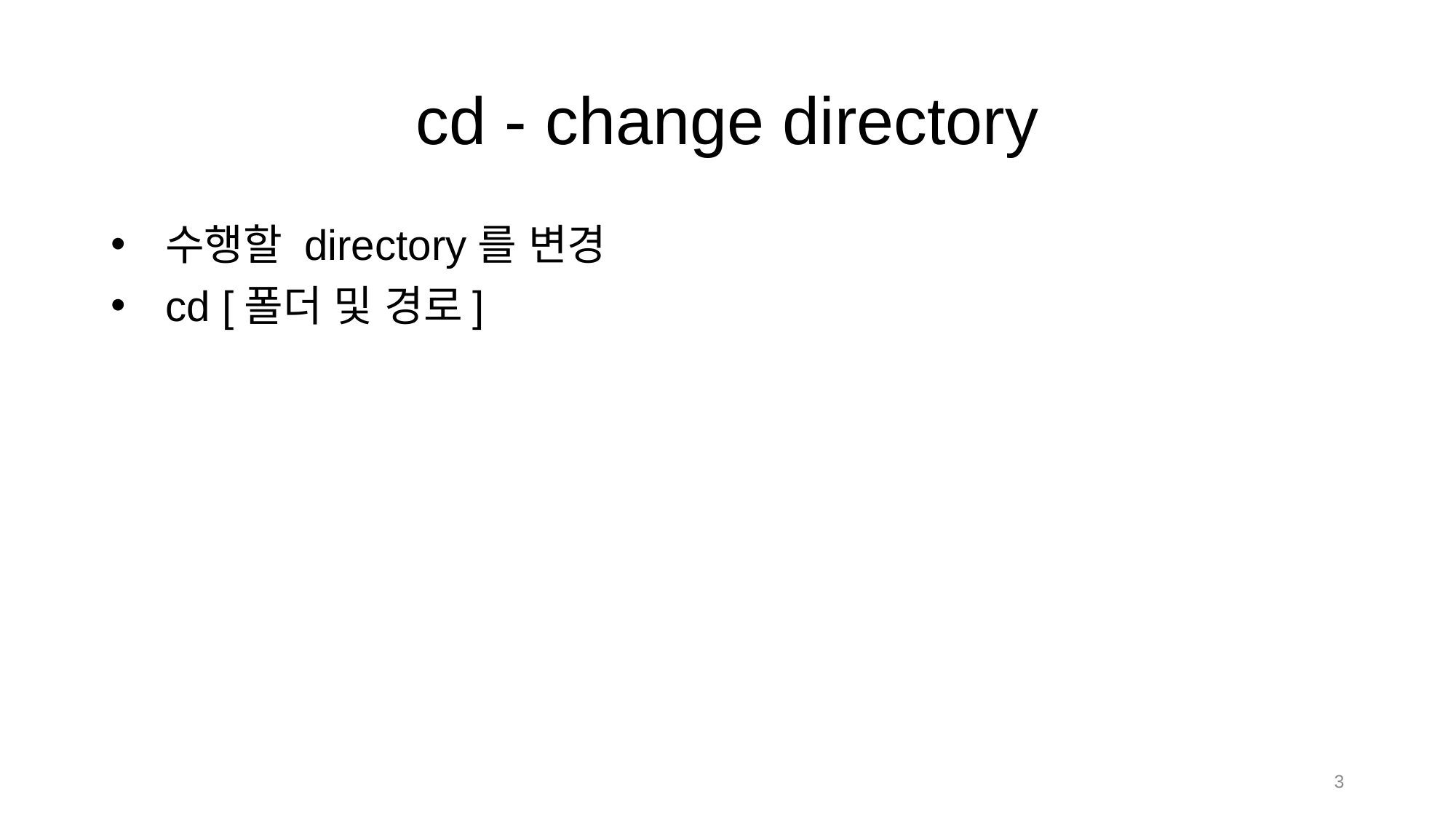

# cd - change directory
수행할 directory를 변경
cd [폴더 및 경로]

3